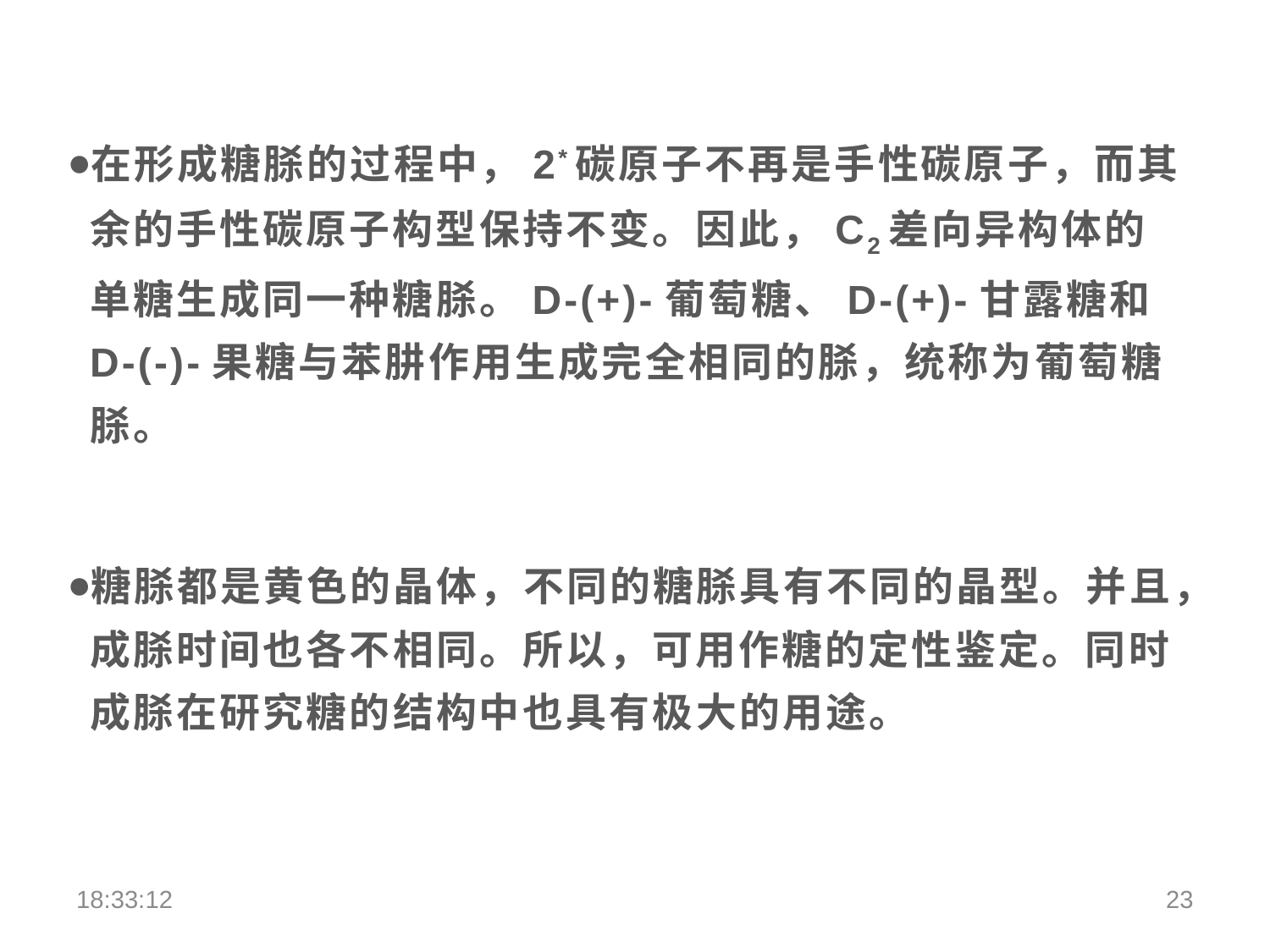

在形成糖脎的过程中，2*碳原子不再是手性碳原子，而其余的手性碳原子构型保持不变。因此，C2差向异构体的单糖生成同一种糖脎。D-(+)-葡萄糖、D-(+)-甘露糖和D-(-)-果糖与苯肼作用生成完全相同的脎，统称为葡萄糖脎。

糖脎都是黄色的晶体，不同的糖脎具有不同的晶型。并且，成脎时间也各不相同。所以，可用作糖的定性鉴定。同时成脎在研究糖的结构中也具有极大的用途。
18:33:12
23